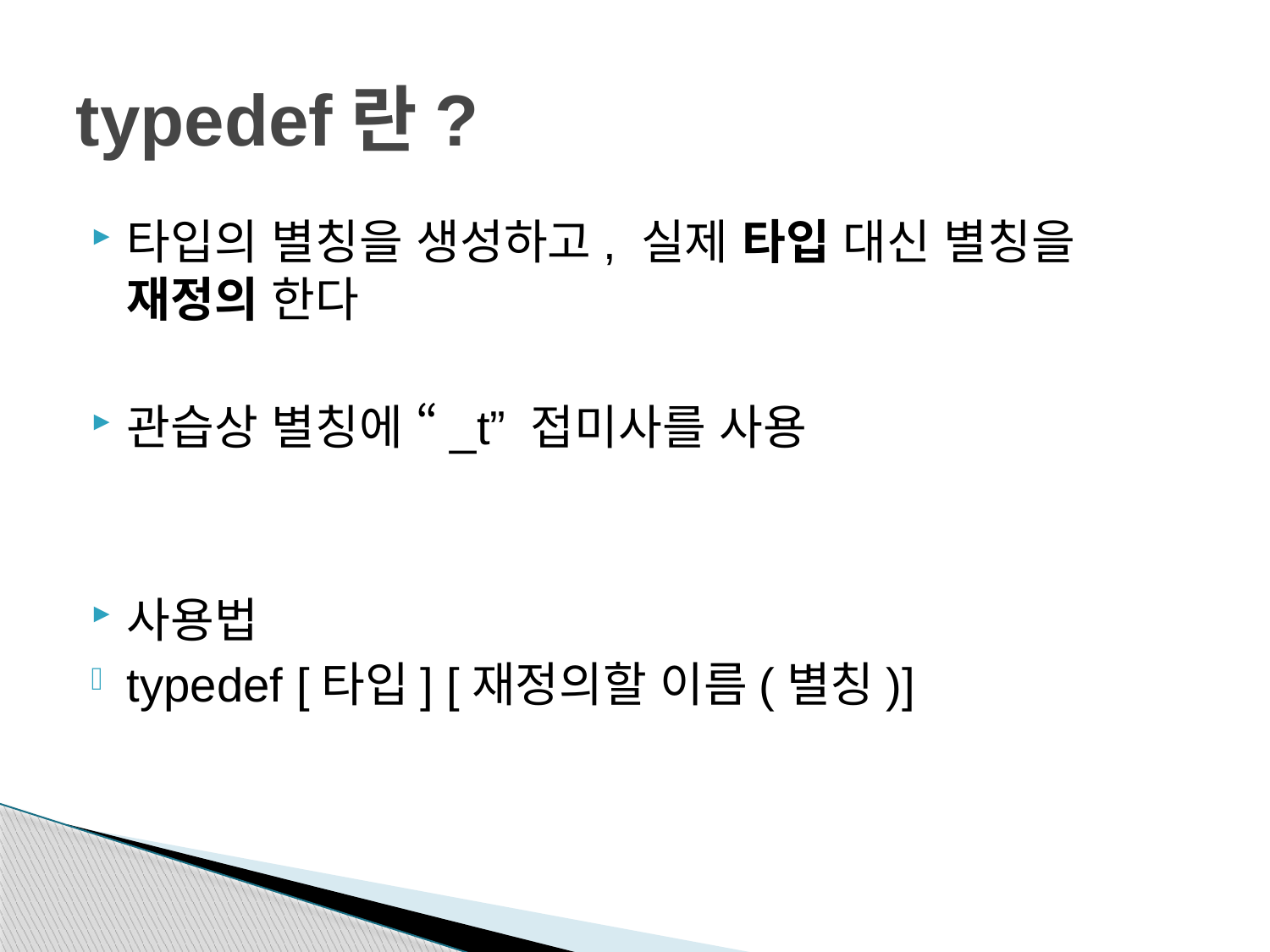

# typedef란?
타입의 별칭을 생성하고, 실제 타입 대신 별칭을 재정의 한다

관습상 별칭에 “_t” 접미사를 사용

사용법
typedef [타입] [재정의할 이름(별칭)]